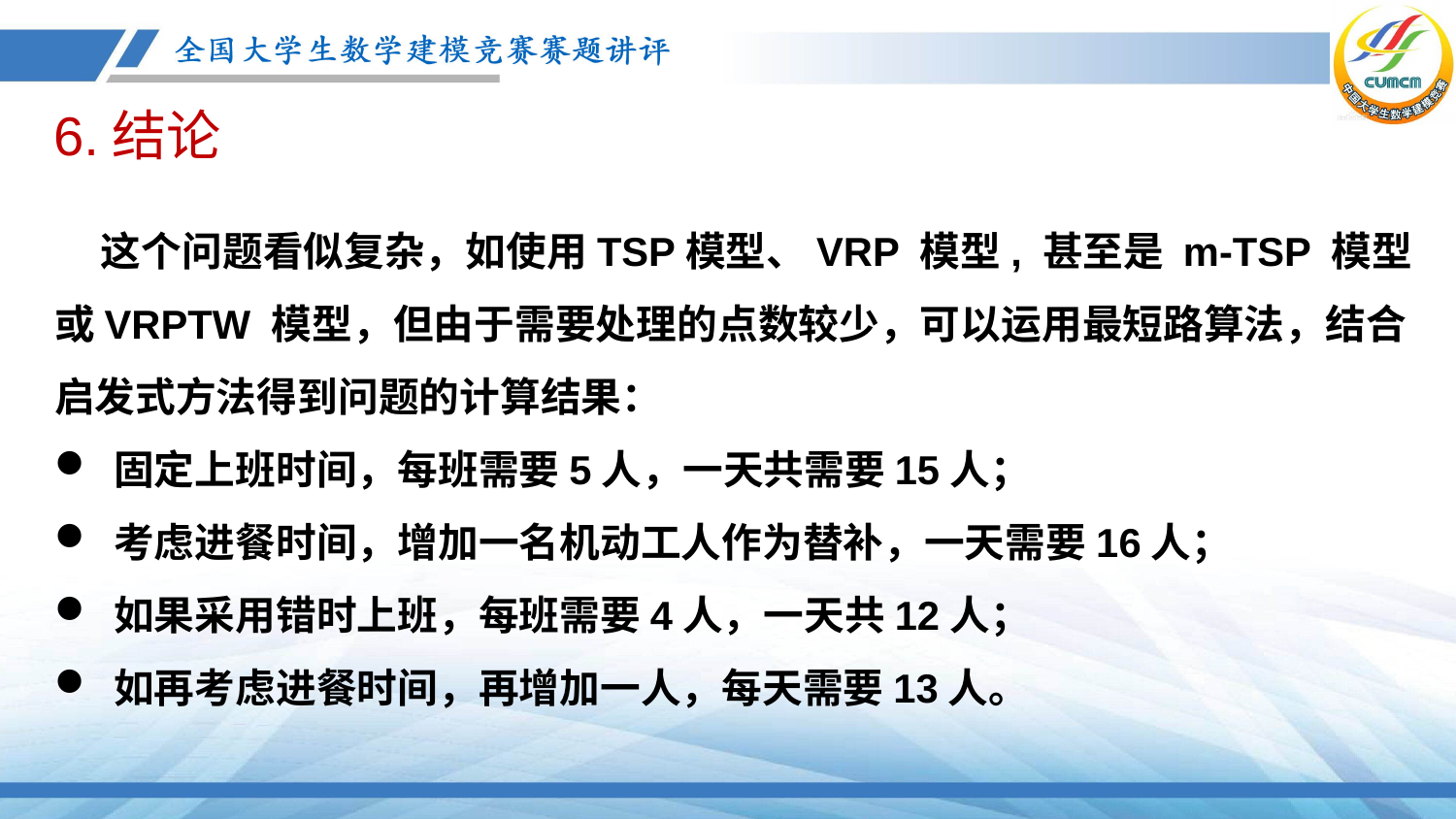

6.结论
    这个问题看似复杂，如使用TSP模型、VRP 模型, 甚至是 m-TSP 模型或VRPTW 模型，但由于需要处理的点数较少，可以运用最短路算法，结合启发式方法得到问题的计算结果：
 固定上班时间，每班需要5人，一天共需要15人；
 考虑进餐时间，增加一名机动工人作为替补，一天需要16人；
 如果采用错时上班，每班需要4人，一天共12人；
 如再考虑进餐时间，再增加一人，每天需要13人。